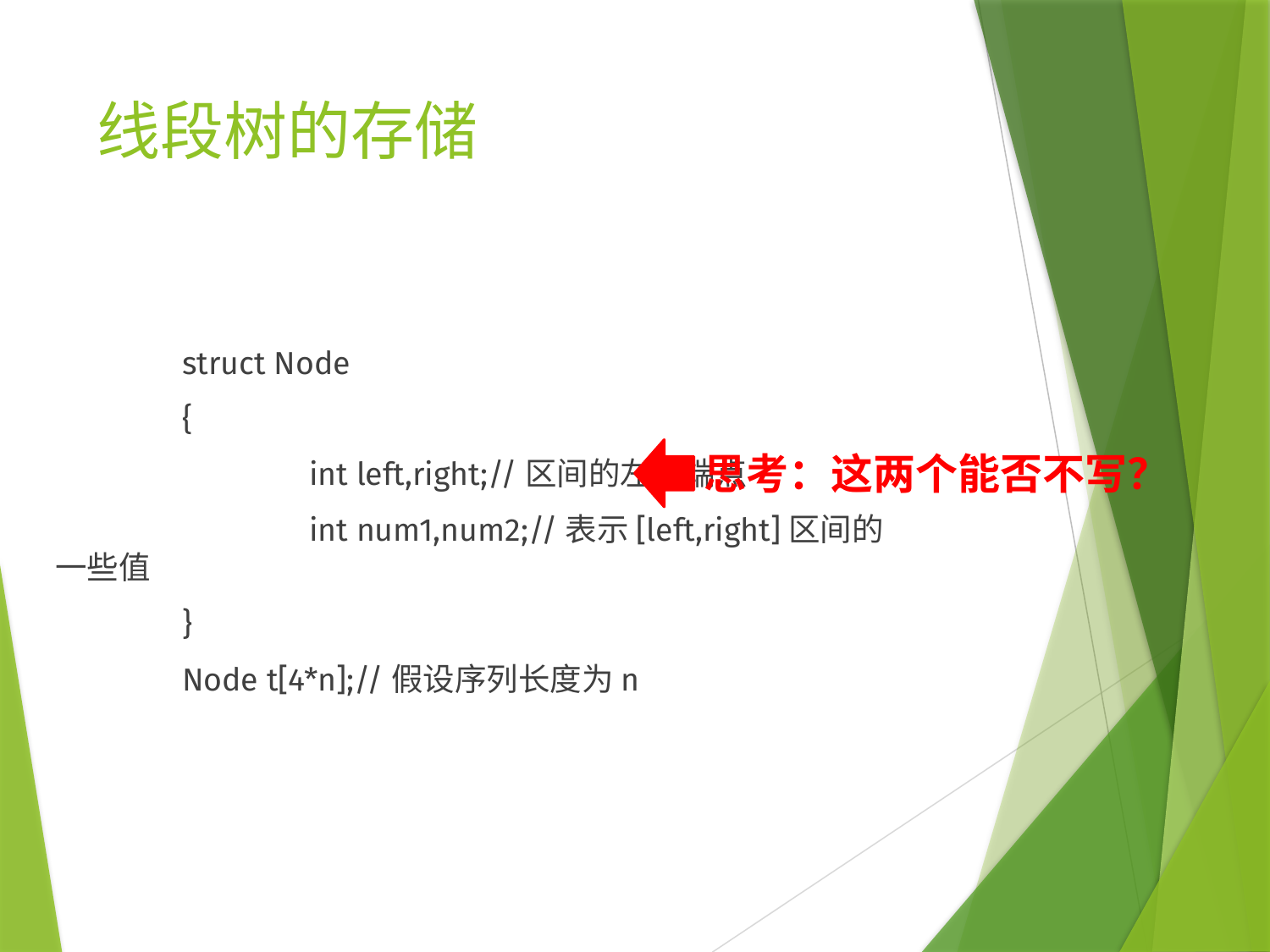

# 线段树的存储
	struct Node
	{
		int left,right;//区间的左右端点
		int num1,num2;//表示[left,right]区间的一些值
	}
	Node t[4*n];//假设序列长度为n

思考：这两个能否不写？